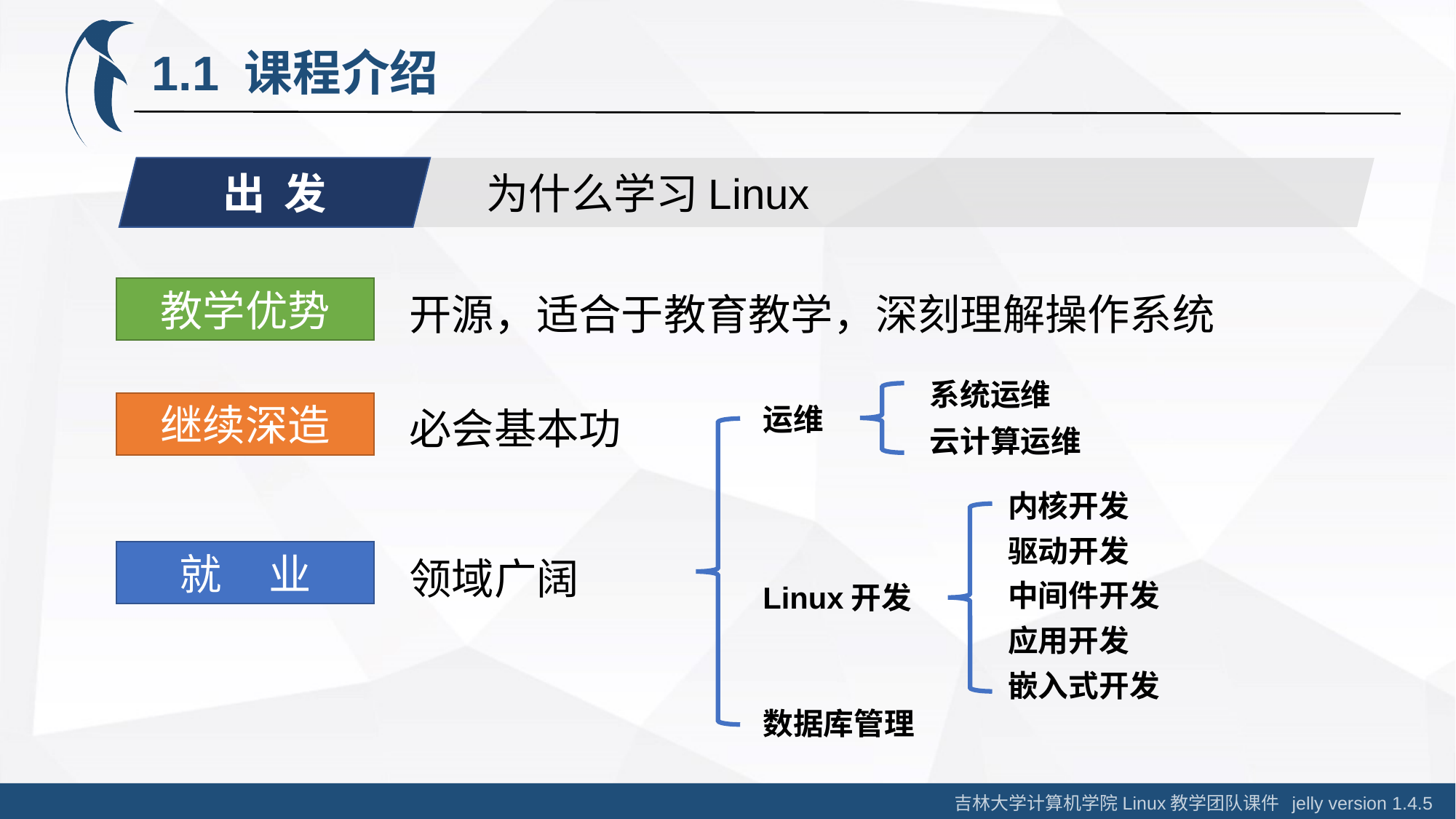

# 1.1 课程介绍
出  发
为什么学习Linux
开源，适合于教育教学，深刻理解操作系统

教学优势
系统运维

运维
云计算运维

内核开发

驱动开发
中间件开发
Linux开发
应用开发
嵌入式开发
数据库管理
必会基本功
继续深造
领域广阔
就     业